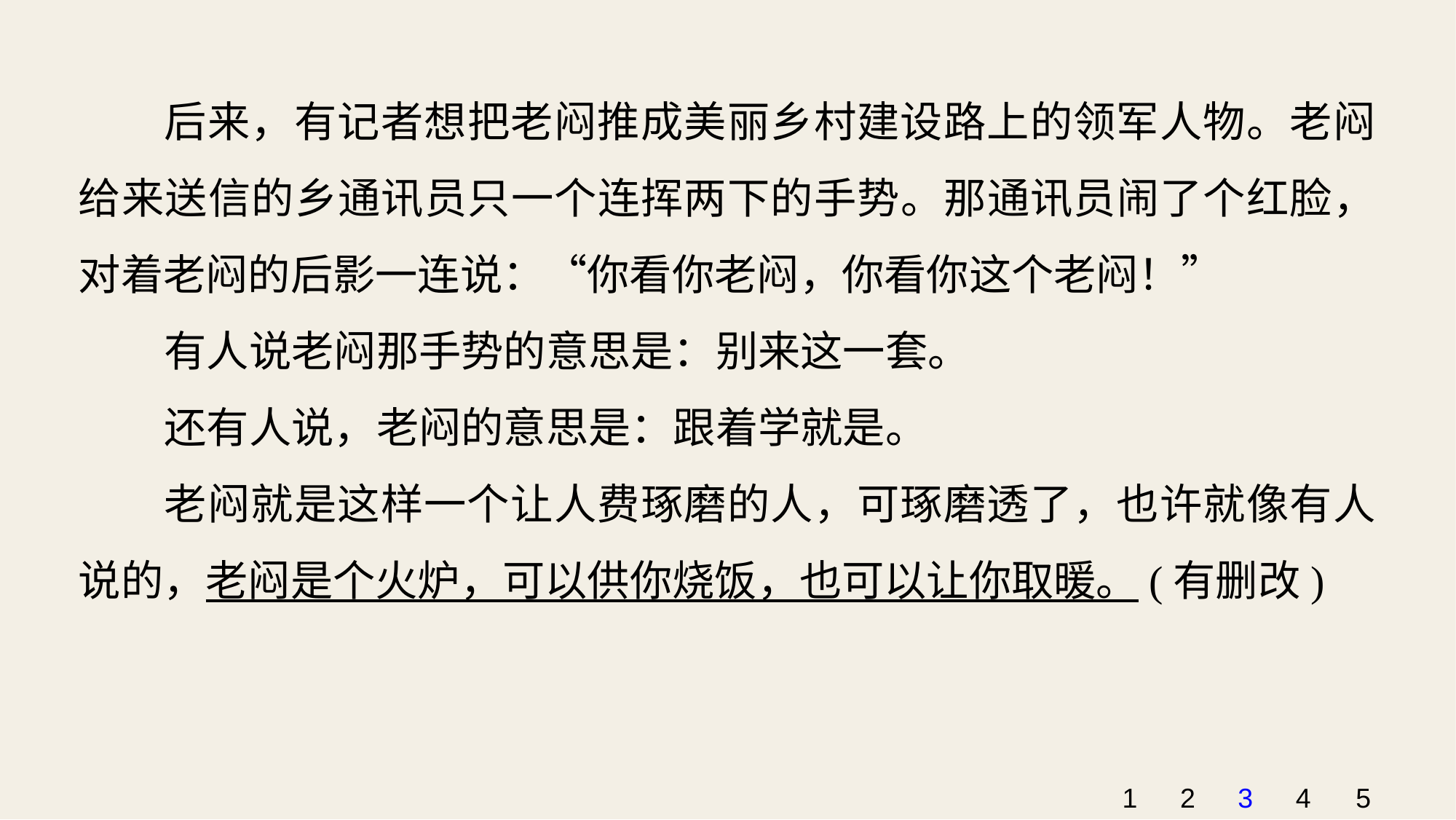

后来，有记者想把老闷推成美丽乡村建设路上的领军人物。老闷给来送信的乡通讯员只一个连挥两下的手势。那通讯员闹了个红脸，对着老闷的后影一连说：“你看你老闷，你看你这个老闷！”
有人说老闷那手势的意思是：别来这一套。
还有人说，老闷的意思是：跟着学就是。
老闷就是这样一个让人费琢磨的人，可琢磨透了，也许就像有人说的，老闷是个火炉，可以供你烧饭，也可以让你取暖。(有删改)
1
2
3
4
5